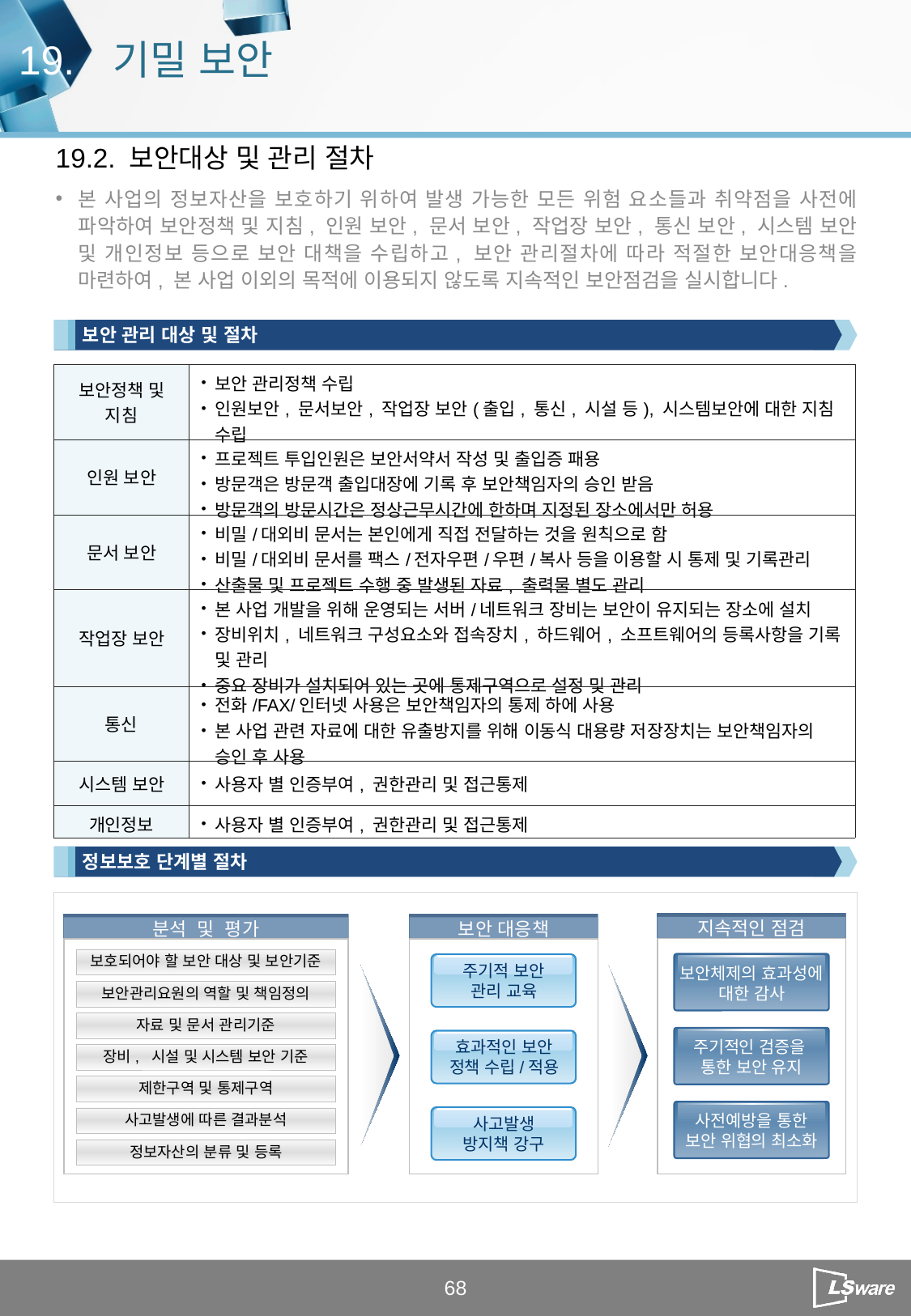

19.
기밀 보안
19.2. 보안대상 및 관리 절차
본 사업의 정보자산을 보호하기 위하여 발생 가능한 모든 위험 요소들과 취약점을 사전에 파악하여 보안정책 및 지침, 인원 보안, 문서 보안, 작업장 보안, 통신 보안, 시스템 보안 및 개인정보 등으로 보안 대책을 수립하고, 보안 관리절차에 따라 적절한 보안대응책을 마련하여, 본 사업 이외의 목적에 이용되지 않도록 지속적인 보안점검을 실시합니다.

보안 관리 대상 및 절차
| 보안정책 및 지침 | 보안 관리정책 수립 인원보안, 문서보안, 작업장 보안(출입, 통신, 시설 등), 시스템보안에 대한 지침 수립 |
| --- | --- |
| 인원 보안 | 프로젝트 투입인원은 보안서약서 작성 및 출입증 패용 방문객은 방문객 출입대장에 기록 후 보안책임자의 승인 받음 방문객의 방문시간은 정상근무시간에 한하며 지정된 장소에서만 허용 |
| 문서 보안 | 비밀/대외비 문서는 본인에게 직접 전달하는 것을 원칙으로 함 비밀/대외비 문서를 팩스/전자우편/우편/복사 등을 이용할 시 통제 및 기록관리 산출물 및 프로젝트 수행 중 발생된 자료, 출력물 별도 관리 |
| 작업장 보안 | 본 사업 개발을 위해 운영되는 서버/네트워크 장비는 보안이 유지되는 장소에 설치 장비위치, 네트워크 구성요소와 접속장치, 하드웨어, 소프트웨어의 등록사항을 기록 및 관리 중요 장비가 설치되어 있는 곳에 통제구역으로 설정 및 관리 |
| 통신 | 전화/FAX/인터넷 사용은 보안책임자의 통제 하에 사용 본 사업 관련 자료에 대한 유출방지를 위해 이동식 대용량 저장장치는 보안책임자의 승인 후 사용 |
| 시스템 보안 | 사용자 별 인증부여, 권한관리 및 접근통제 |
| 개인정보 | 사용자 별 인증부여, 권한관리 및 접근통제 |

정보보호 단계별 절차

지속적인 점검

보안체제의 효과성에
대한 감사

주기적인 검증을
통한 보안 유지

사전예방을 통한
보안 위협의 최소화
분석  및  평가

보호되어야 할 보안 대상 및 보안기준
보안관리요원의 역할 및 책임정의
자료 및 문서 관리기준
장비,  시설 및 시스템 보안 기준
제한구역 및 통제구역
사고발생에 따른 결과분석
정보자산의 분류 및 등록
보안 대응책

주기적 보안
관리 교육

효과적인 보안
정책 수립/적용

사고발생
방지책 강구